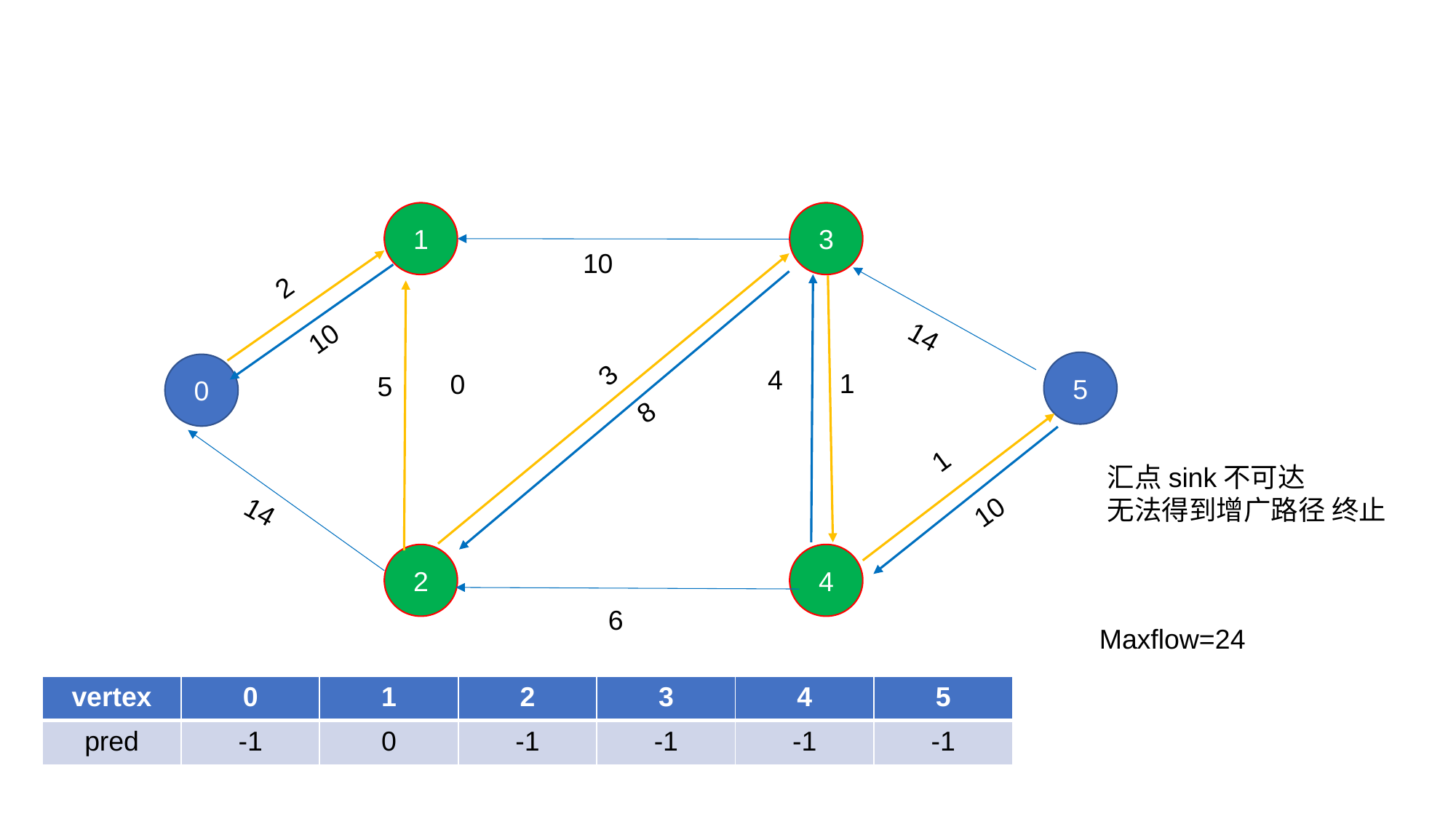

1
3
10
2
14
10
5
3
0
4
1
0
5
8
1
汇点sink不可达
无法得到增广路径 终止
14
10
2
4
6
Maxflow=24
| vertex | 0 | 1 | 2 | 3 | 4 | 5 |
| --- | --- | --- | --- | --- | --- | --- |
| pred | -1 | 0 | -1 | -1 | -1 | -1 |